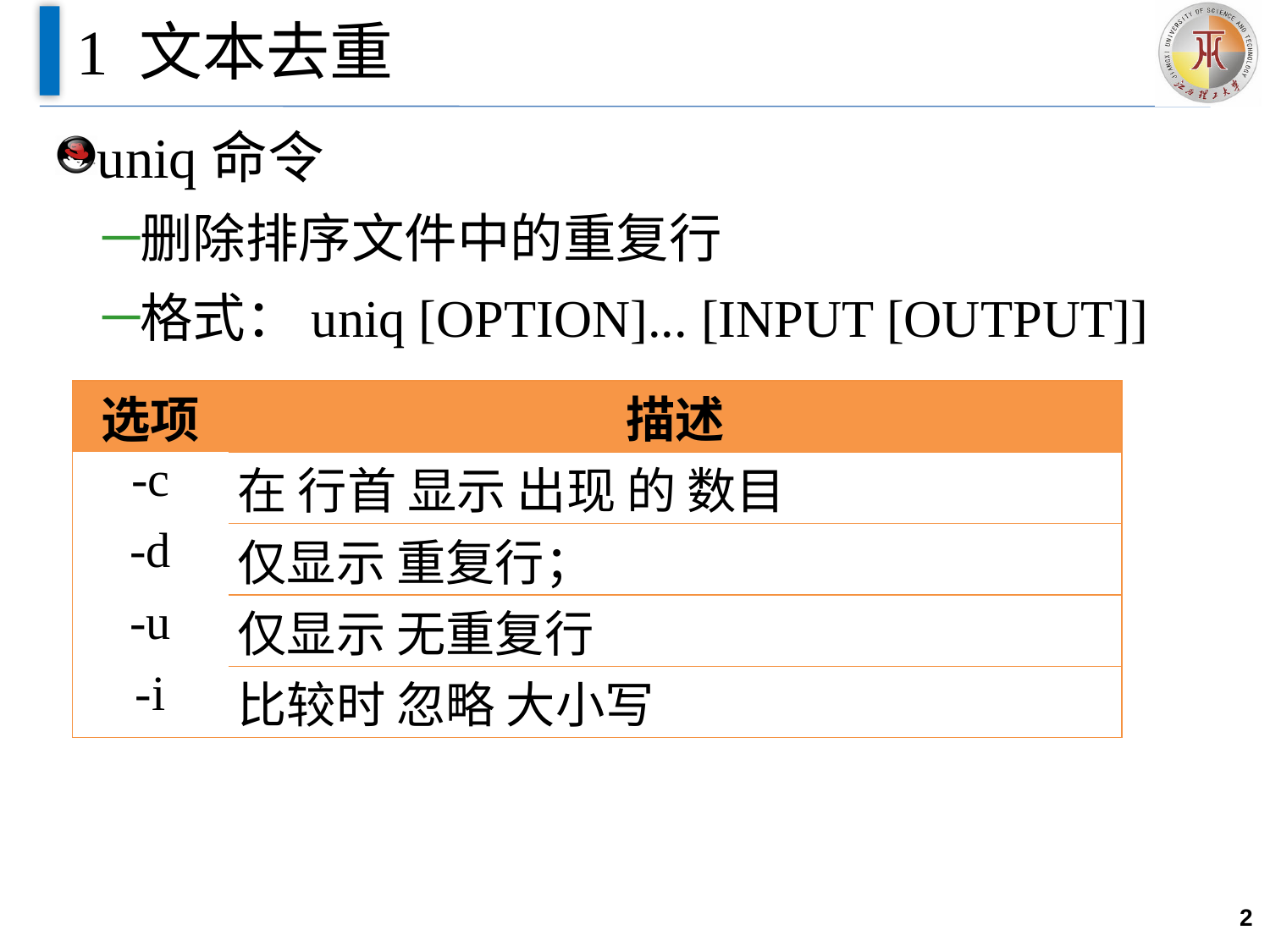

# 1 文本去重
uniq命令
删除排序文件中的重复行
格式：uniq [OPTION]... [INPUT [OUTPUT]]
| 选项 | 描述 |
| --- | --- |
| -c | 在 行首 显示 出现 的 数目 |
| -d | 仅显示 重复行； |
| -u | 仅显示 无重复行 |
| -i | 比较时 忽略 大小写 |
2